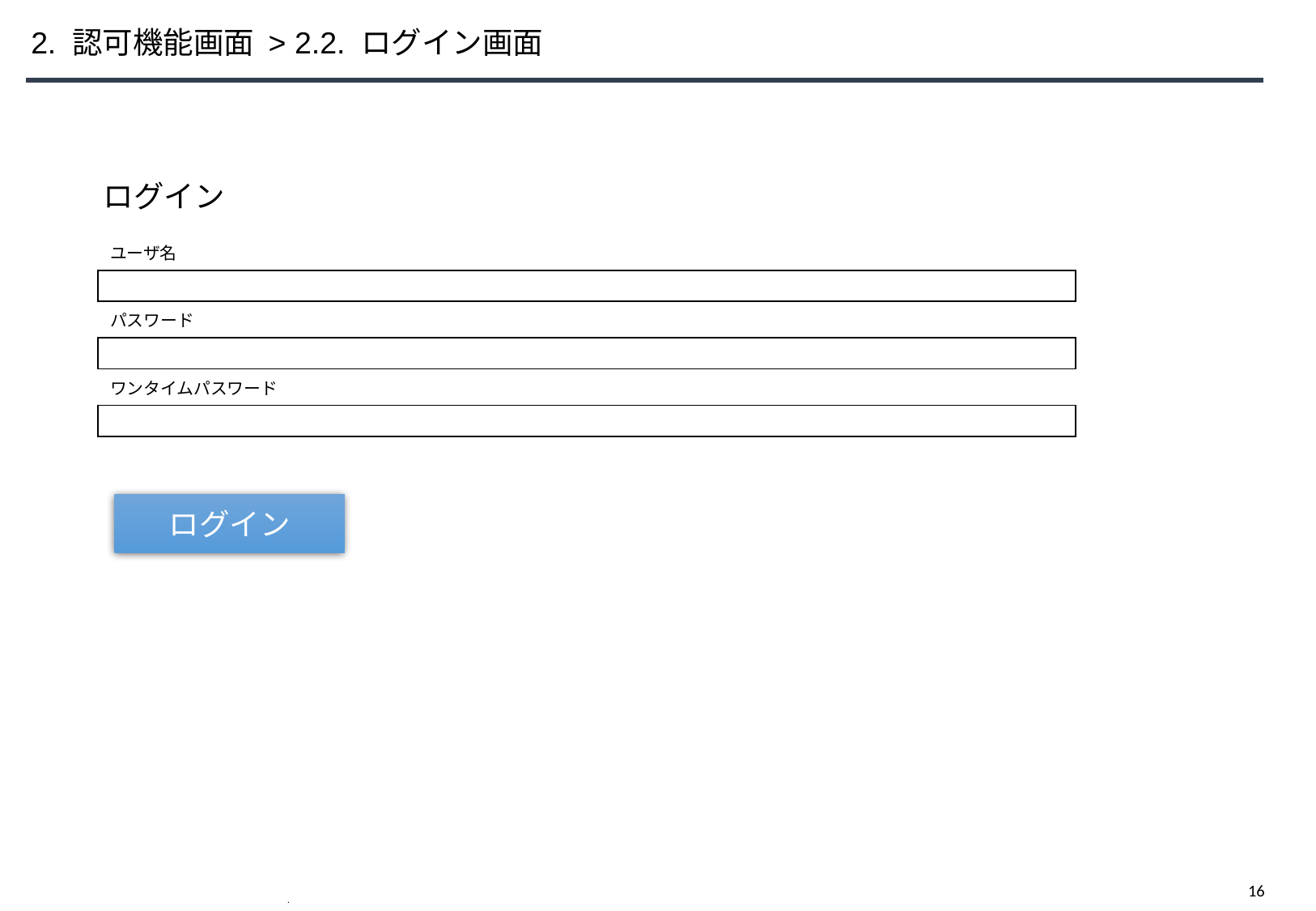

# 2. 認可機能画面 > 2.2. ログイン画面
ログイン
| ユーザ名 |
| --- |
|  |
| パスワード |
|  |
| ワンタイムパスワード |
|  |
ログイン